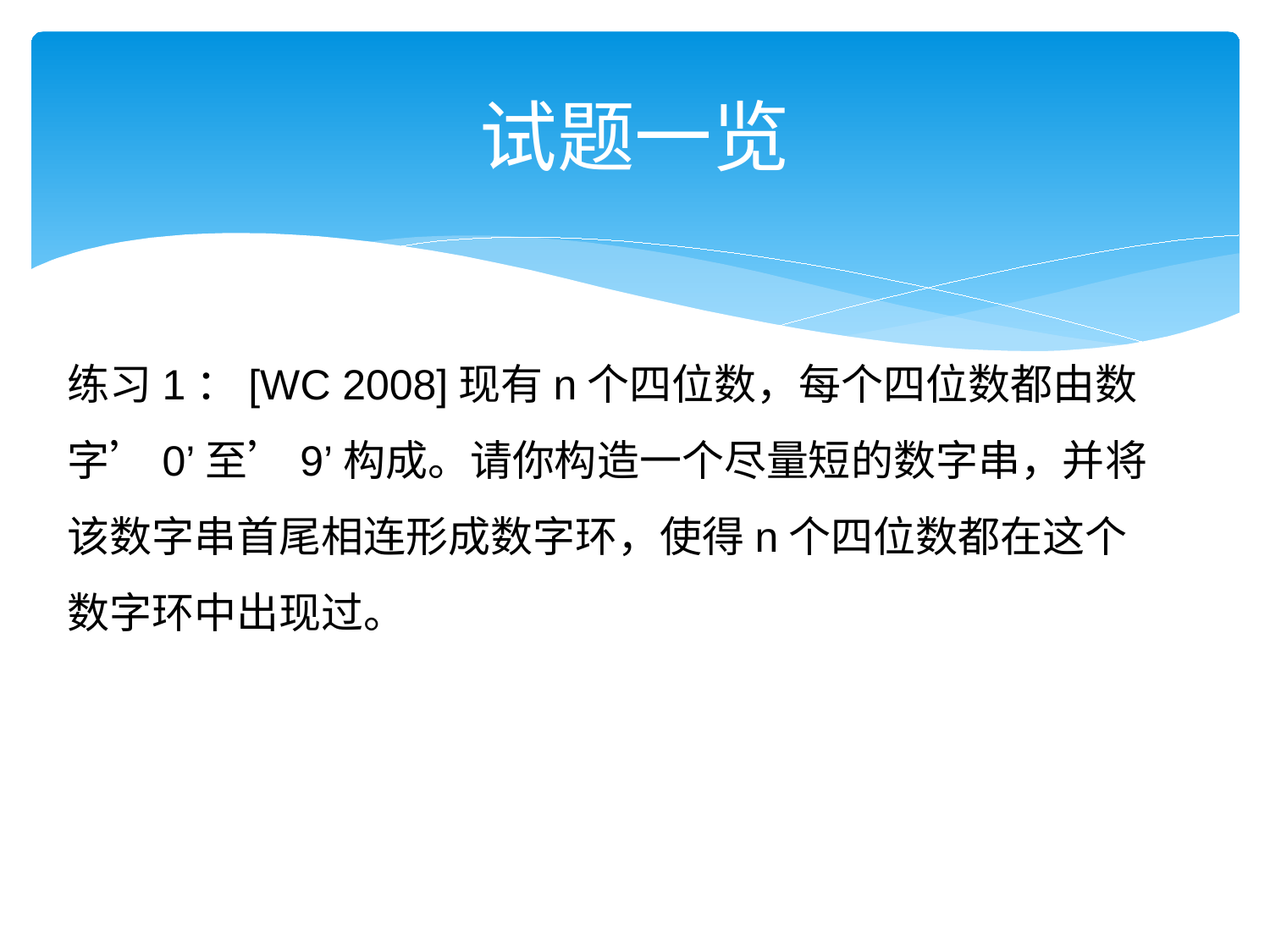

# 试题一览
练习1：[WC 2008]现有n个四位数，每个四位数都由数字’0’至’9’构成。请你构造一个尽量短的数字串，并将该数字串首尾相连形成数字环，使得n个四位数都在这个数字环中出现过。